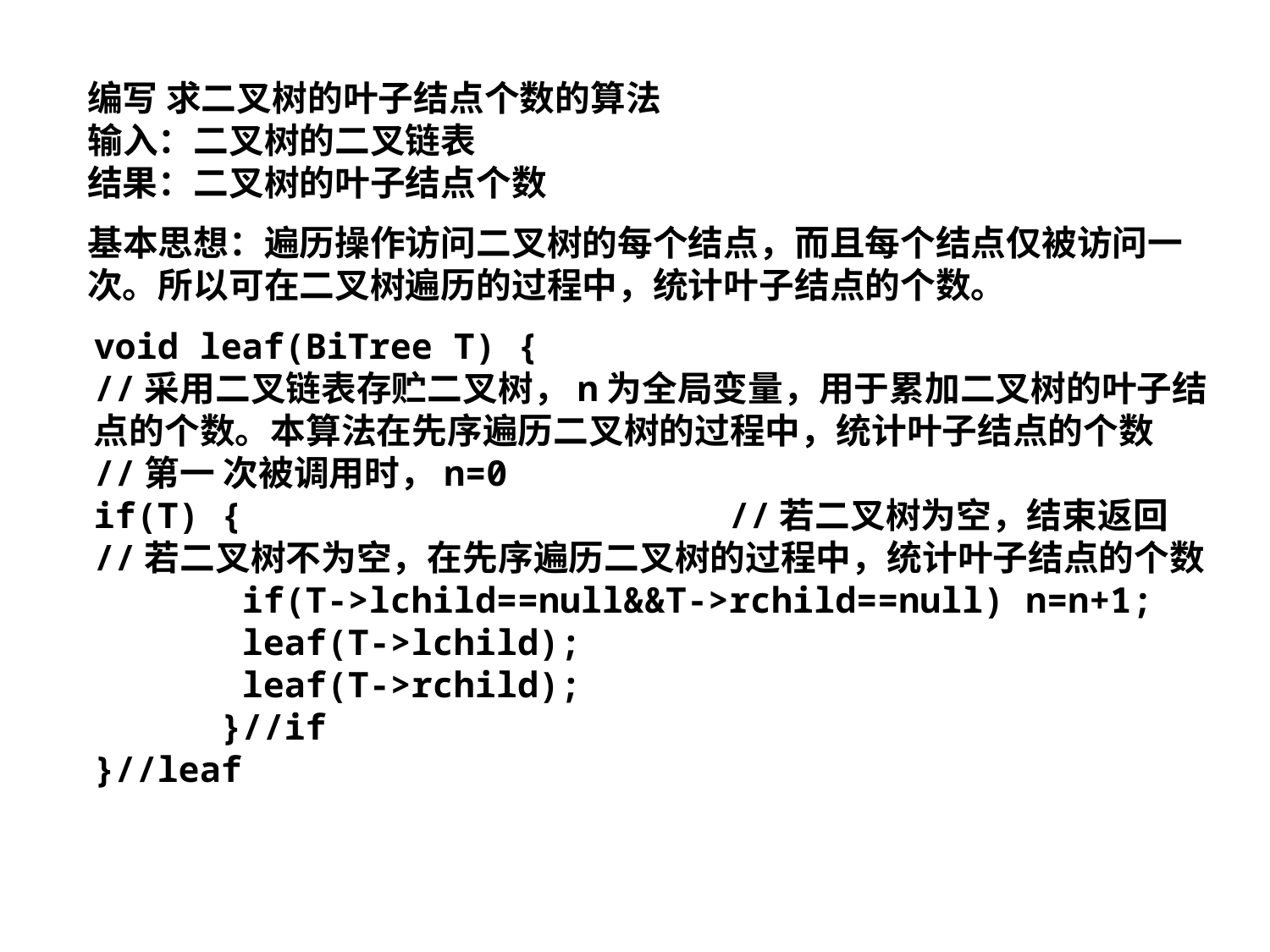

编写 求二叉树的叶子结点个数的算法
输入：二叉树的二叉链表
结果：二叉树的叶子结点个数
基本思想：遍历操作访问二叉树的每个结点，而且每个结点仅被访问一次。所以可在二叉树遍历的过程中，统计叶子结点的个数。
void leaf(BiTree T) {
//采用二叉链表存贮二叉树，n为全局变量，用于累加二叉树的叶子结点的个数。本算法在先序遍历二叉树的过程中，统计叶子结点的个数
//第一 次被调用时，n=0
if(T) {                       //若二叉树为空，结束返回
//若二叉树不为空，在先序遍历二叉树的过程中，统计叶子结点的个数
       if(T->lchild==null&&T->rchild==null) n=n+1;
       leaf(T->lchild);
       leaf(T->rchild);
      }//if
}//leaf